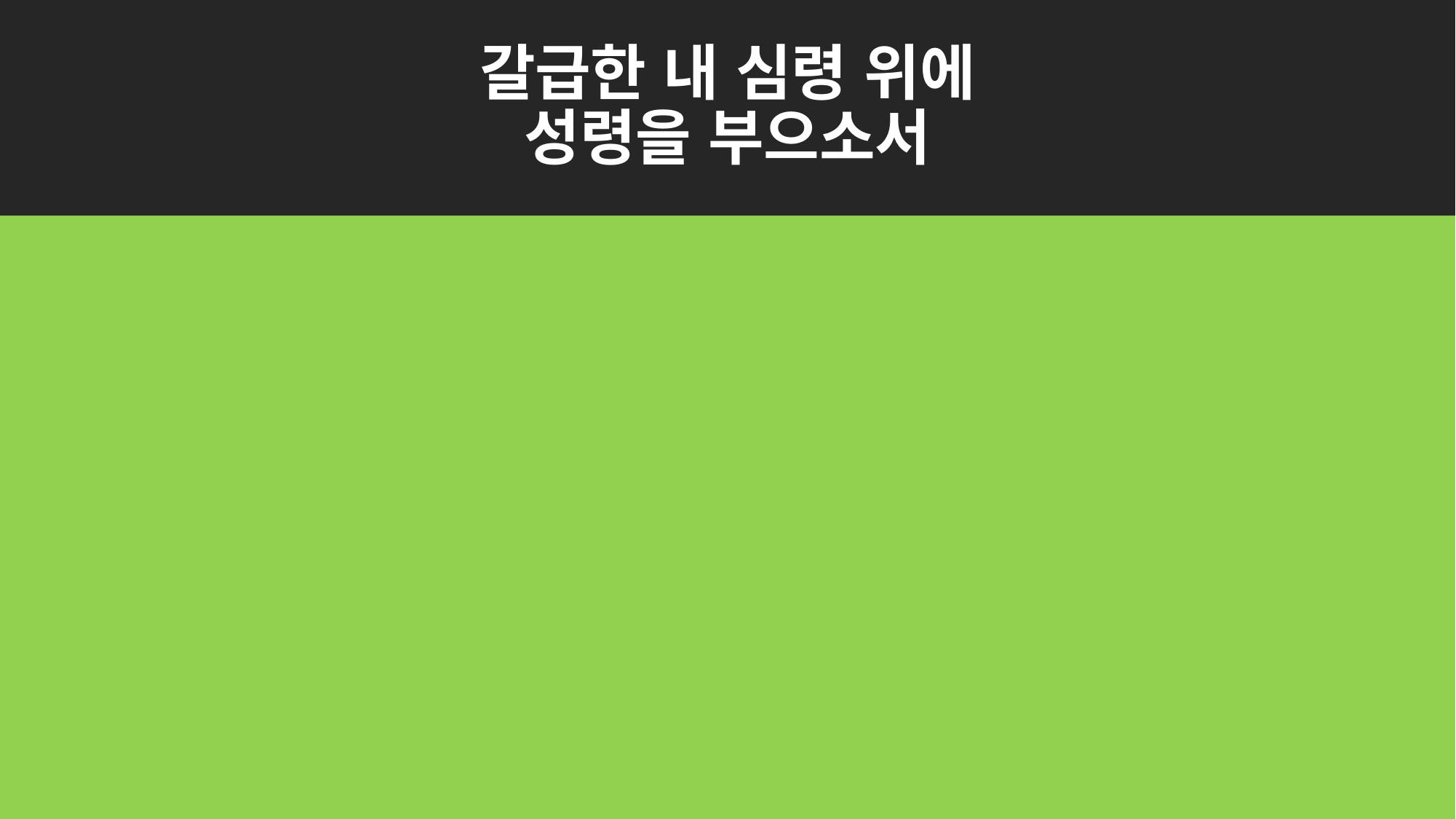

# 갈급한 내 심령 위에 성령을 부으소서